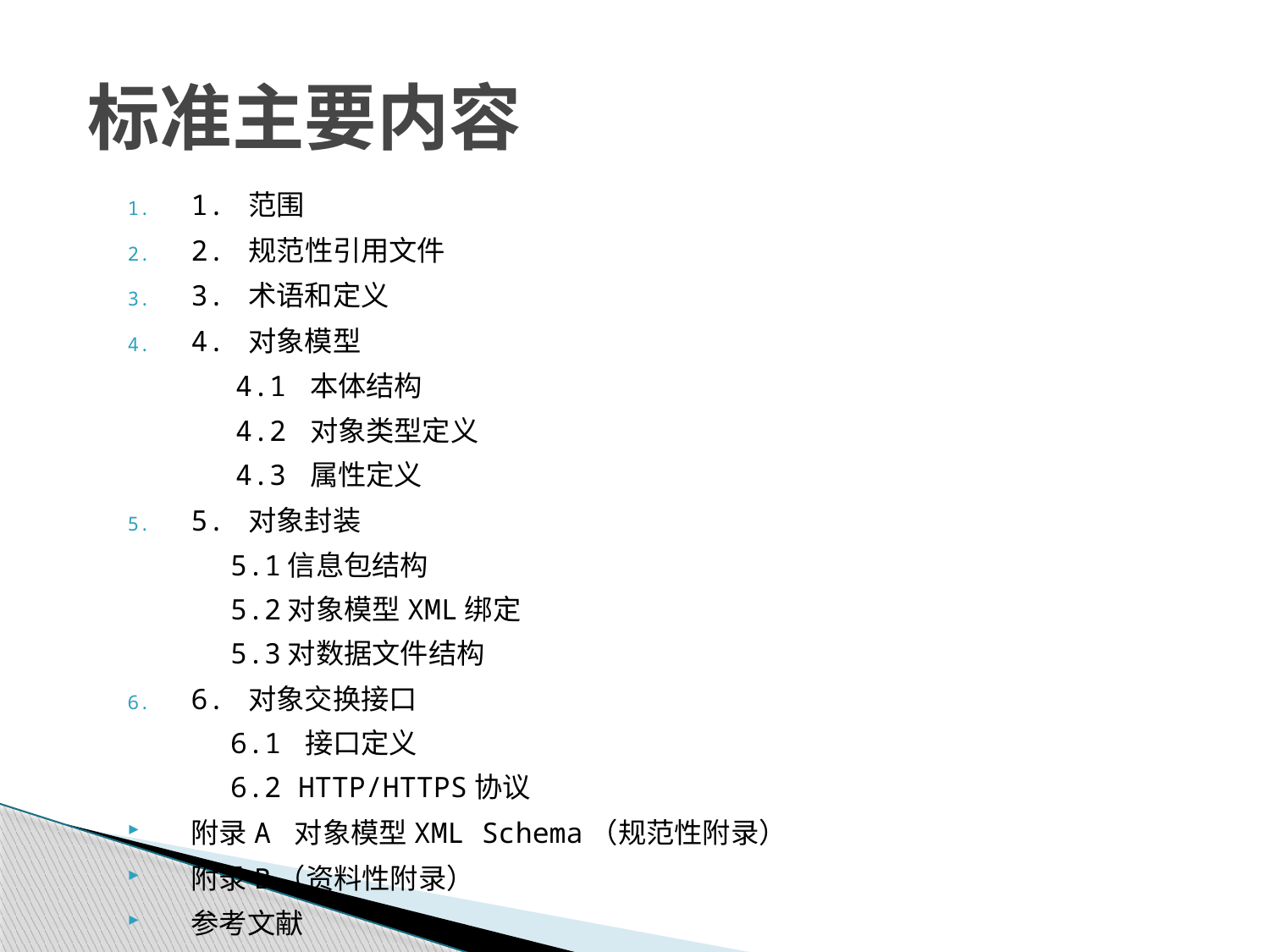

标准主要内容
1. 范围
2. 规范性引用文件
3. 术语和定义
4. 对象模型
4.1 本体结构
4.2 对象类型定义
4.3 属性定义
5. 对象封装
5.1信息包结构
5.2对象模型XML绑定
5.3对数据文件结构
6. 对象交换接口
6.1 接口定义
6.2 HTTP/HTTPS协议
附录A 对象模型XML Schema（规范性附录）
附录B（资料性附录）
参考文献